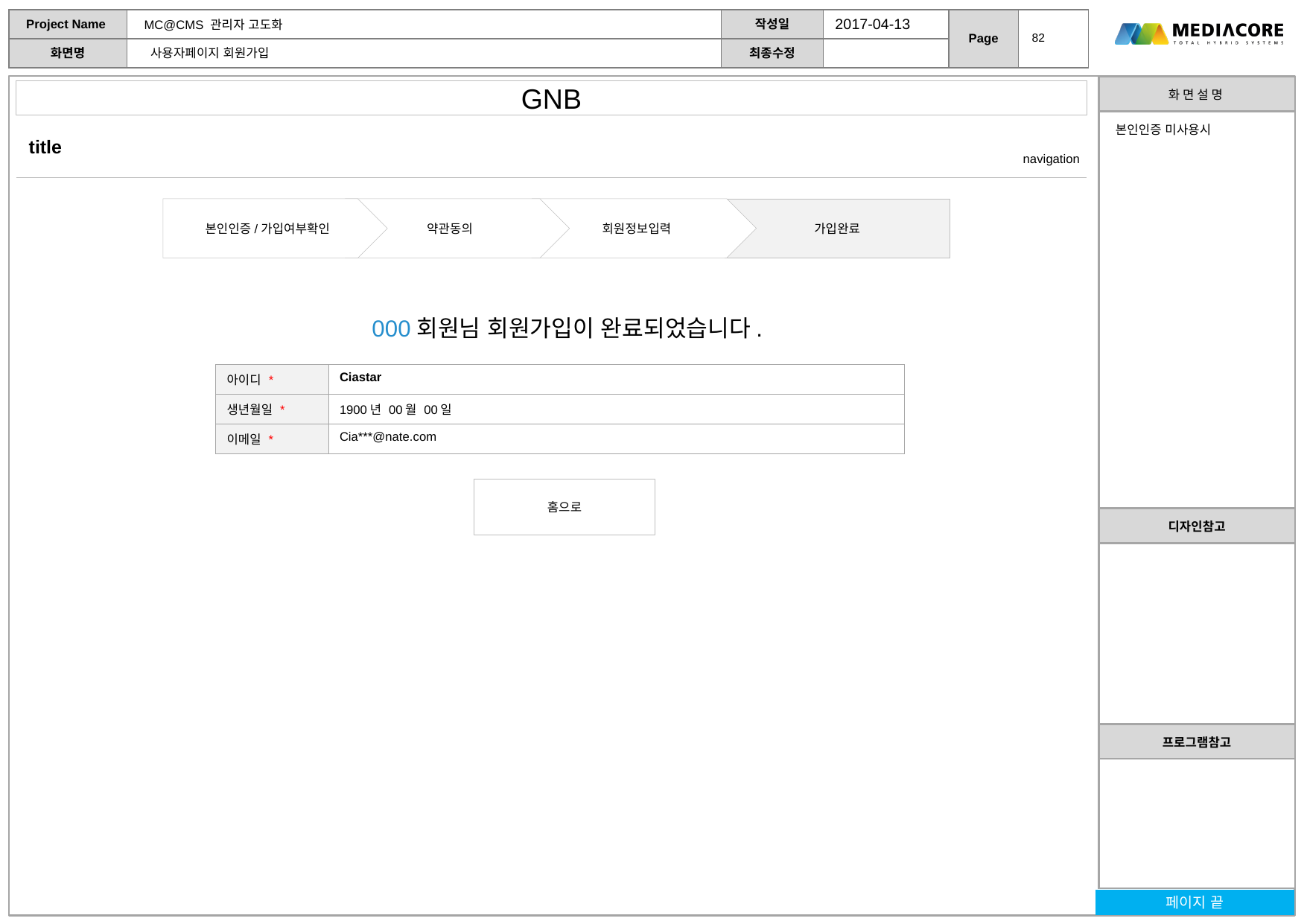

2017-04-13
82
사용자페이지 회원가입
| 화 면 설 명 |
| --- |
| 본인인증 미사용시 |
| 디자인참고 |
|  |
| 프로그램참고 |
|  |
본인인증/가입여부확인
약관동의
회원정보입력
가입완료
000회원님 회원가입이 완료되었습니다.
| 아이디 \* | Ciastar |
| --- | --- |
| 생년월일 \* | 1900년 00월 00일 |
| 이메일 \* | Cia\*\*\*@nate.com |
홈으로